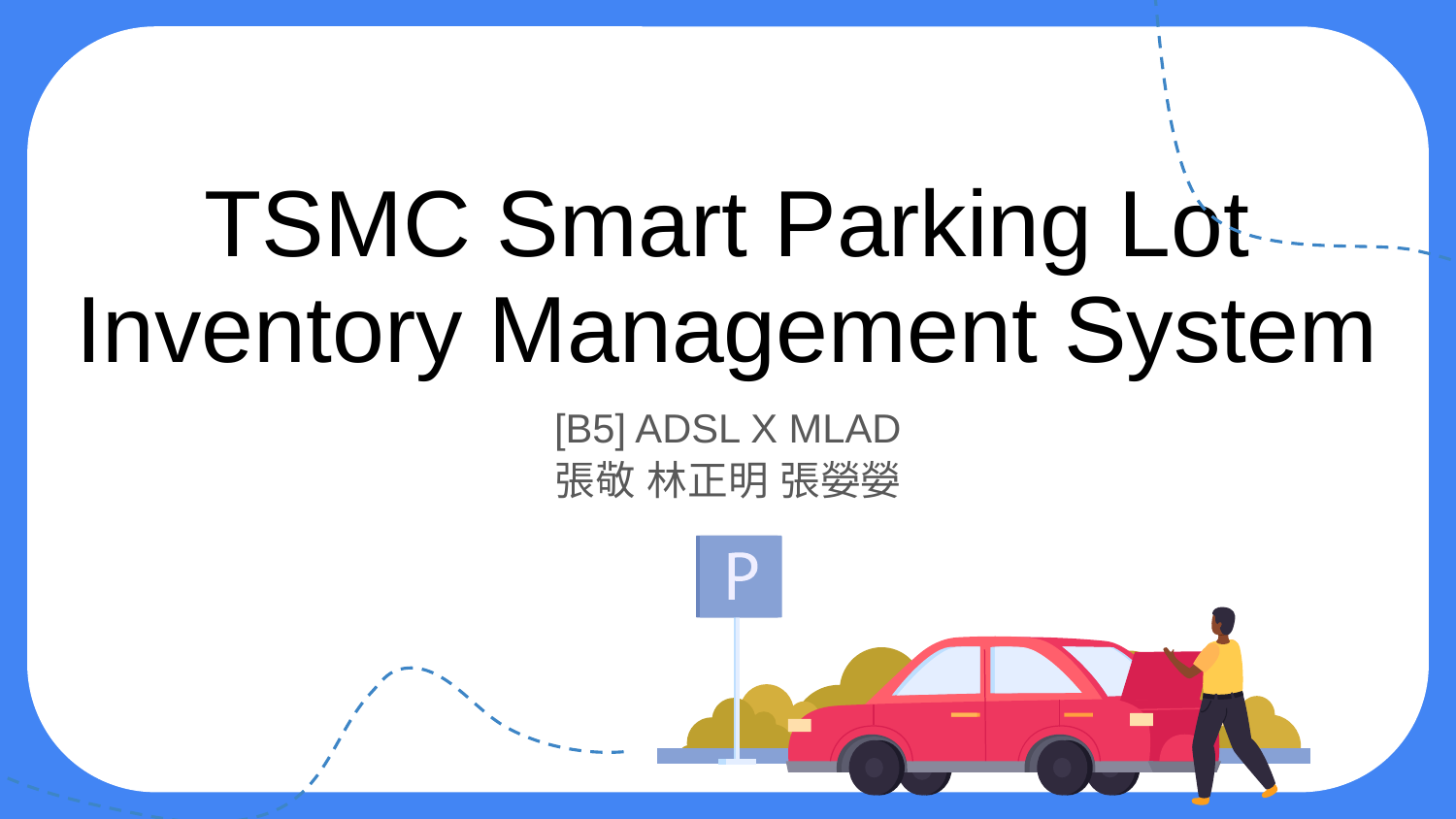

# TSMC Smart Parking Lot Inventory Management System
[B5] ADSL X MLAD
張敬 林正明 張嫈嫈